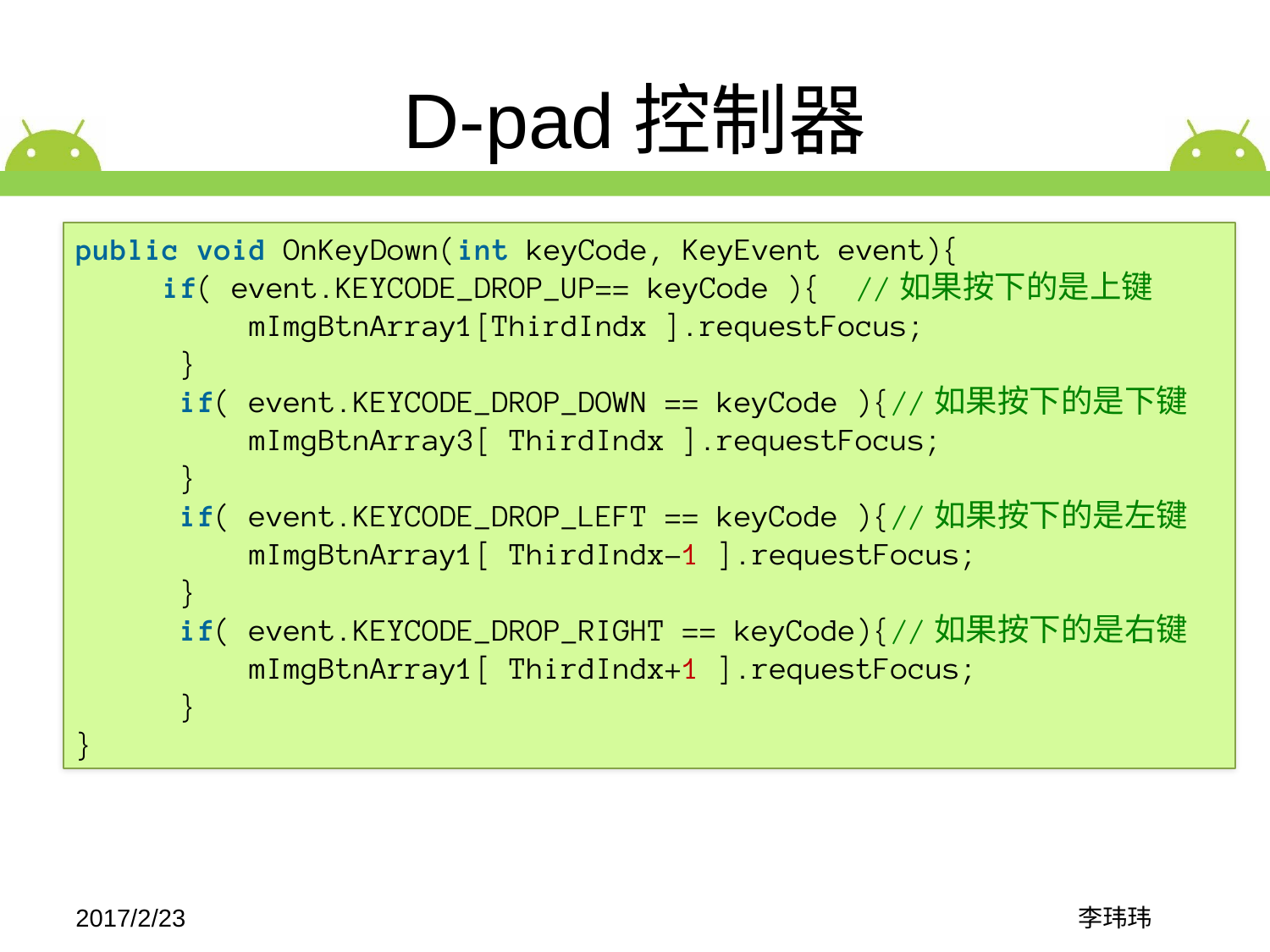

# D-pad控制器

public void OnKeyDown(int keyCode, KeyEvent event){
     if( event.KEYCODE_DROP_UP== keyCode ){  //如果按下的是上键
          mImgBtnArray1[ThirdIndx ].requestFocus;
      }
      if( event.KEYCODE_DROP_DOWN == keyCode ){//如果按下的是下键
          mImgBtnArray3[ ThirdIndx ].requestFocus;
      }
      if( event.KEYCODE_DROP_LEFT == keyCode ){//如果按下的是左键
          mImgBtnArray1[ ThirdIndx-1 ].requestFocus;
      }
      if( event.KEYCODE_DROP_RIGHT == keyCode){//如果按下的是右键
          mImgBtnArray1[ ThirdIndx+1 ].requestFocus;
      }
}